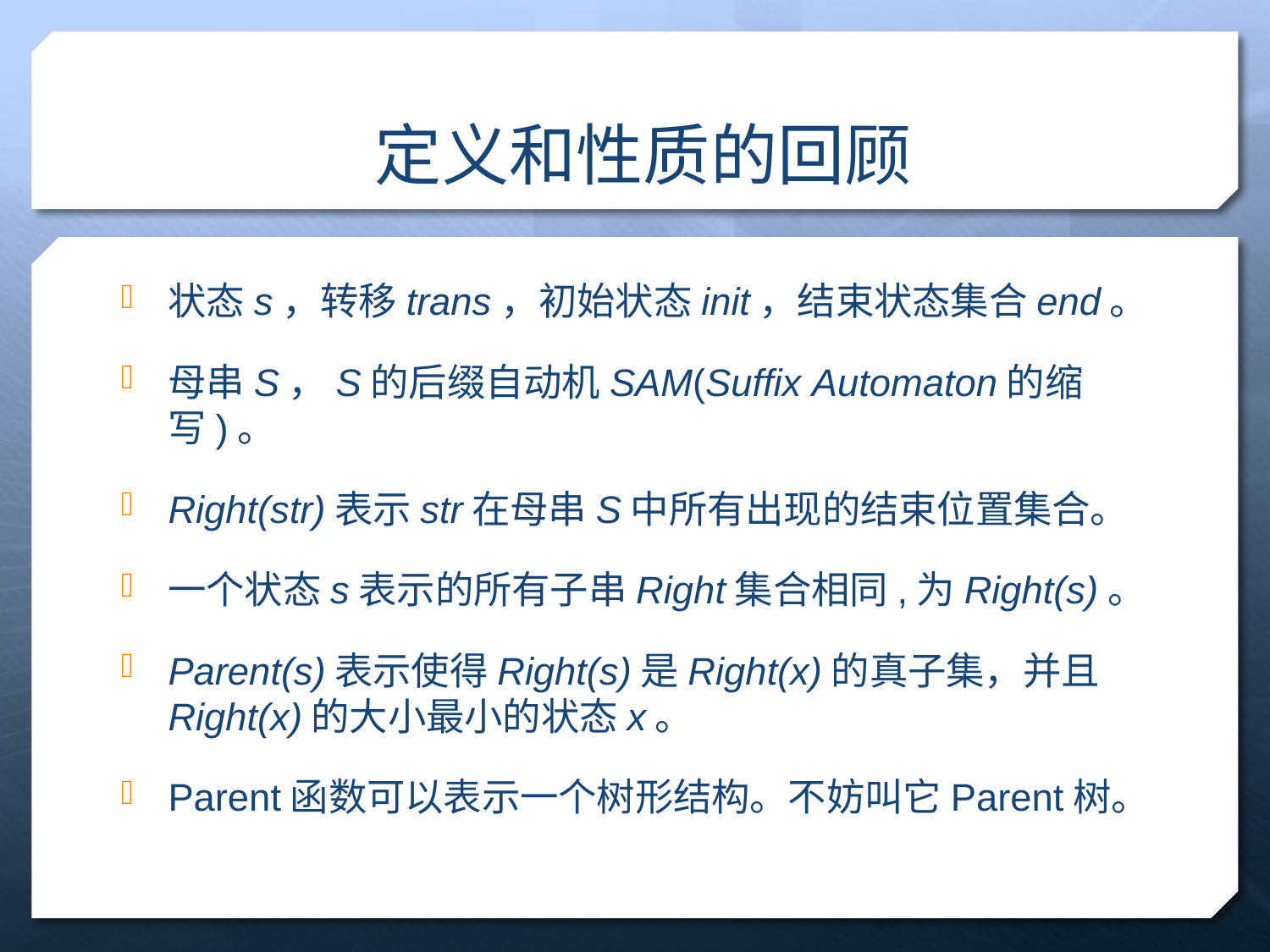

# 定义和性质的回顾
状态s，转移trans，初始状态init，结束状态集合end。
母串S，S的后缀自动机SAM(Suffix Automaton的缩写)。
Right(str)表示str在母串S中所有出现的结束位置集合。
一个状态s表示的所有子串Right集合相同,为Right(s)。
Parent(s)表示使得Right(s)是Right(x)的真子集，并且Right(x)的大小最小的状态x。
Parent函数可以表示一个树形结构。不妨叫它Parent树。